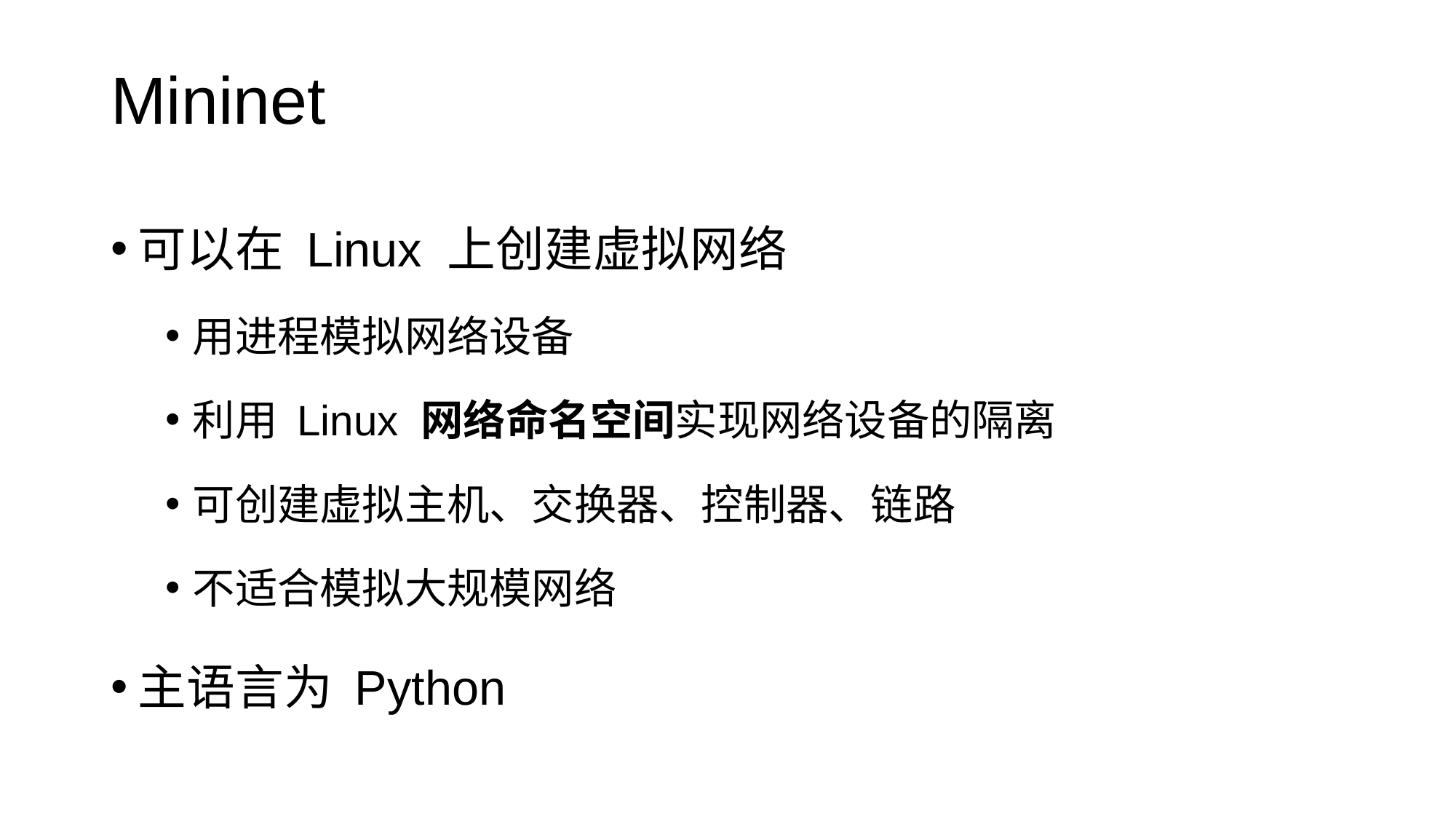

# Mininet
可以在 Linux 上创建虚拟网络
用进程模拟网络设备
利用 Linux 网络命名空间实现网络设备的隔离
可创建虚拟主机、交换器、控制器、链路
不适合模拟大规模网络
主语言为 Python